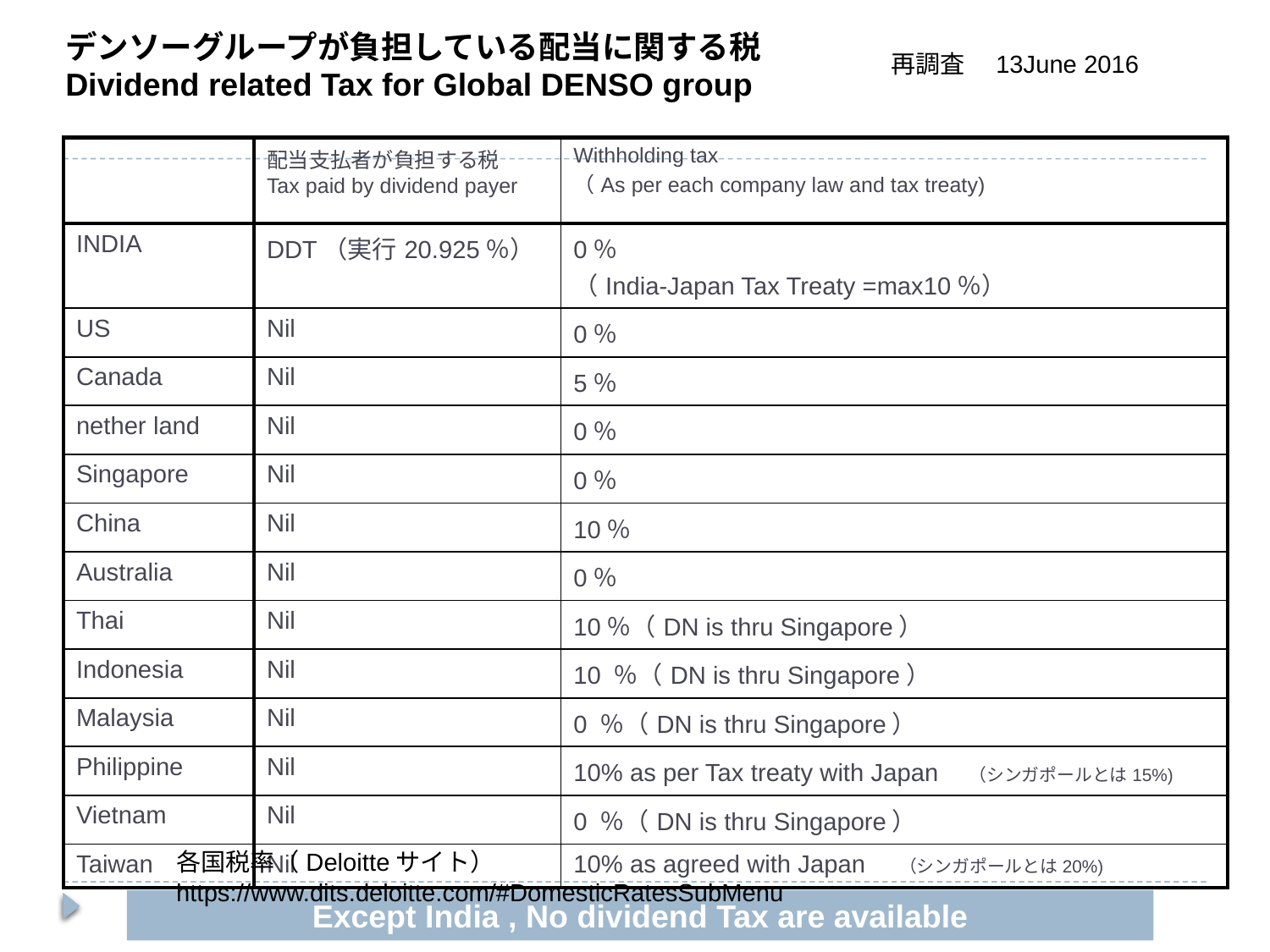

デンソーグループが負担している配当に関する税
再調査　13June 2016
Dividend related Tax for Global DENSO group
|  | 配当支払者が負担する税 Tax paid by dividend payer | Withholding tax （As per each company law and tax treaty) |
| --- | --- | --- |
| INDIA | DDT（実行20.925％） | 0％ （India-Japan Tax Treaty =max10％） |
| US | Nil | 0％ |
| Canada | Nil | 5％ |
| nether land | Nil | 0％ |
| Singapore | Nil | 0％ |
| China | Nil | 10％ |
| Australia | Nil | 0％ |
| Thai | Nil | 10％（DN is thru Singapore） |
| Indonesia | Nil | 10 ％（DN is thru Singapore） |
| Malaysia | Nil | 0 ％（DN is thru Singapore） |
| Philippine | Nil | 10% as per Tax treaty with Japan　（シンガポールとは15%) |
| Vietnam | Nil | 0 ％（DN is thru Singapore） |
| Taiwan | Nil | 10% as agreed with Japan （シンガポールとは20%) |
各国税率（Deloitteサイト）　　　https://www.dits.deloitte.com/#DomesticRatesSubMenu
Except India , No dividend Tax are available